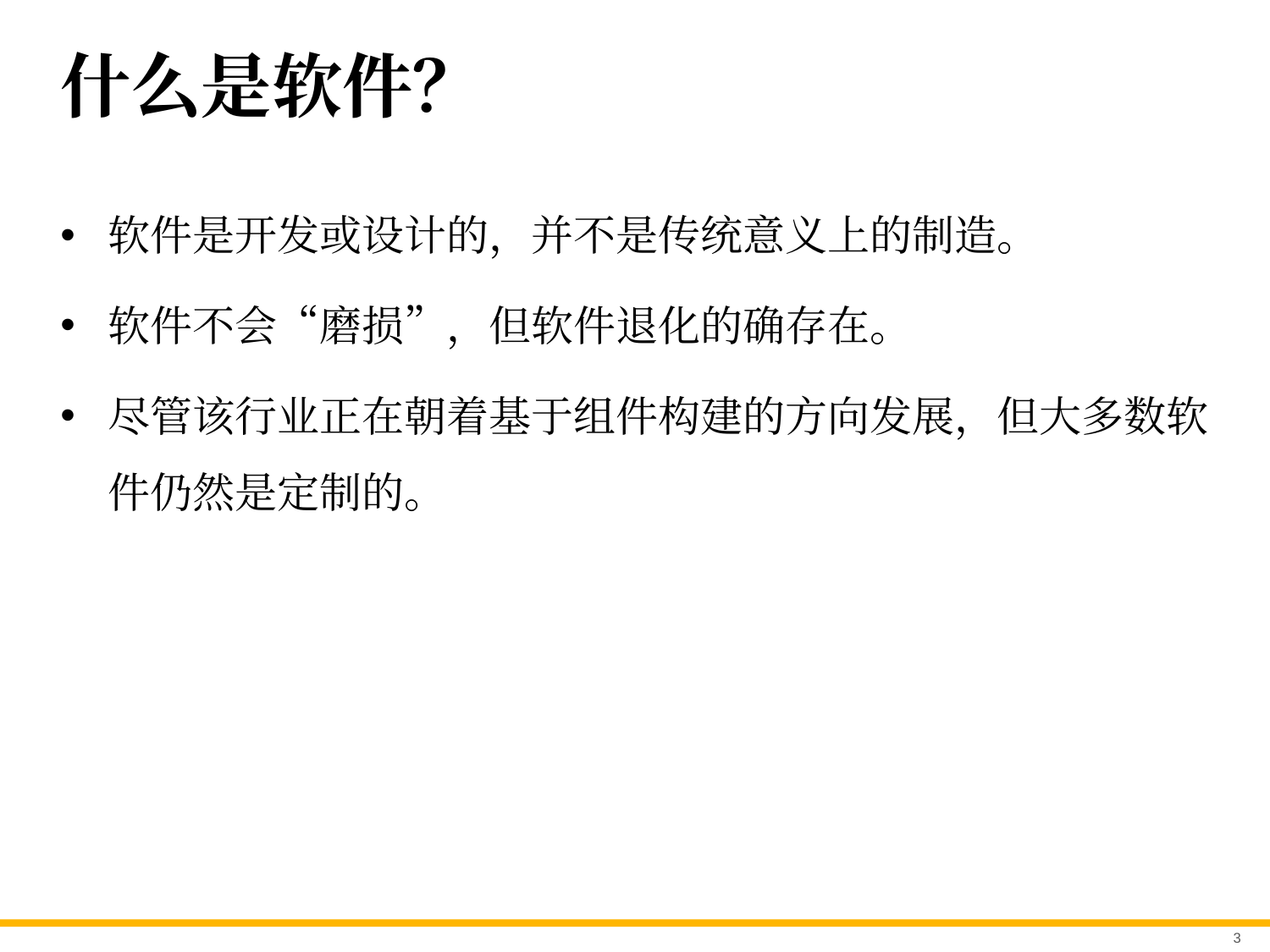

# 什么是软件？
软件是开发或设计的，并不是传统意义上的制造。
软件不会“磨损”，但软件退化的确存在。
尽管该行业正在朝着基于组件构建的方向发展，但大多数软件仍然是定制的。
3